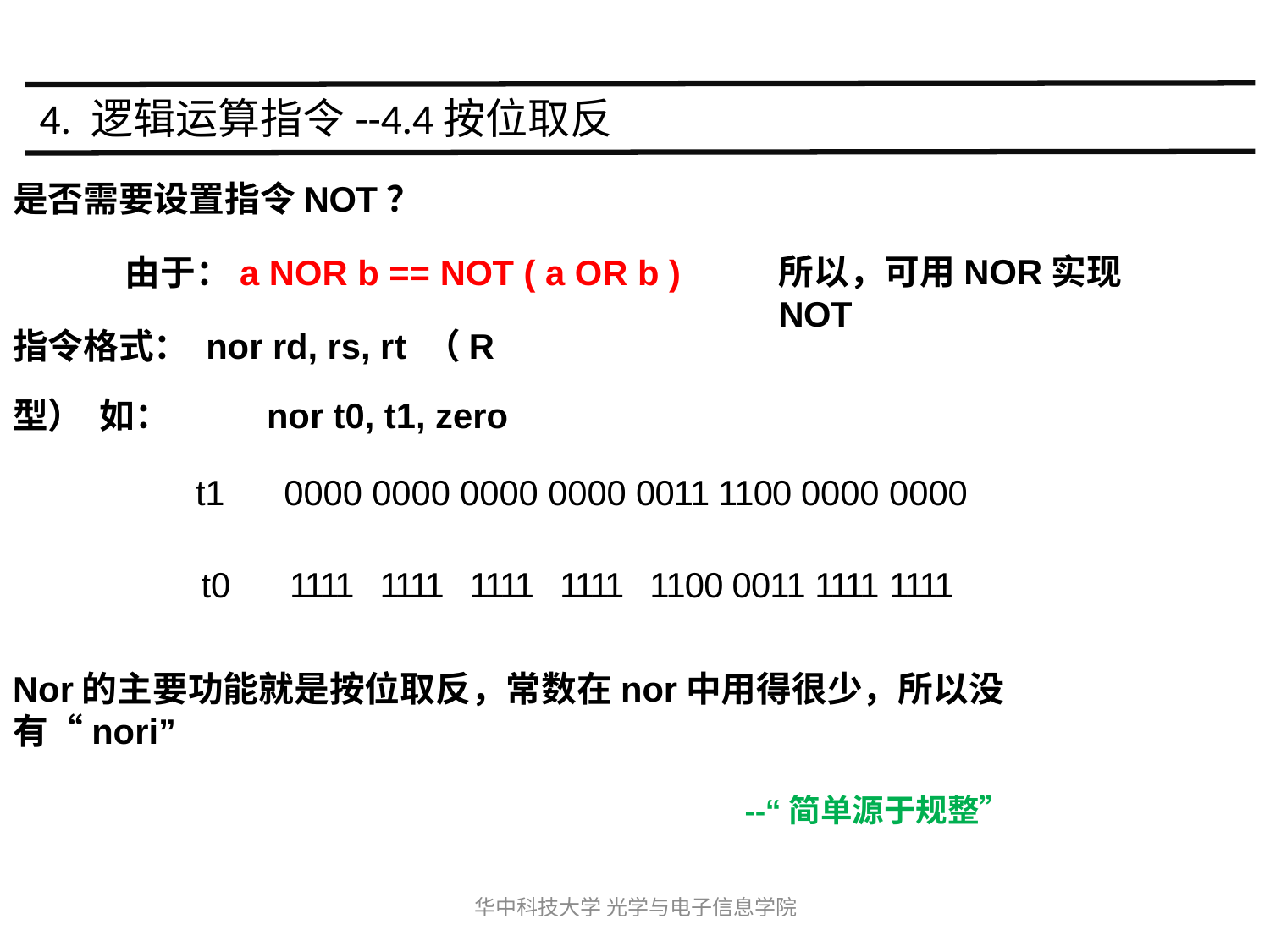

华中科技大学光学与电子信息学院
# 4. 逻辑运算指令--4.4按位取反
是否需要设置指令NOT？
由于：a NOR b == NOT ( a OR b )
指令格式： nor rd, rs, rt （R型）  如：	nor t0, t1, zero
所以，可用NOR实现NOT
t1	0000 0000 0000 0000 0011 1100 0000 0000

t0	1111	1111	1111	1111	1100 0011 1111 1111

Nor的主要功能就是按位取反，常数在nor中用得很少，所以没有“nori”
--“简单源于规整”